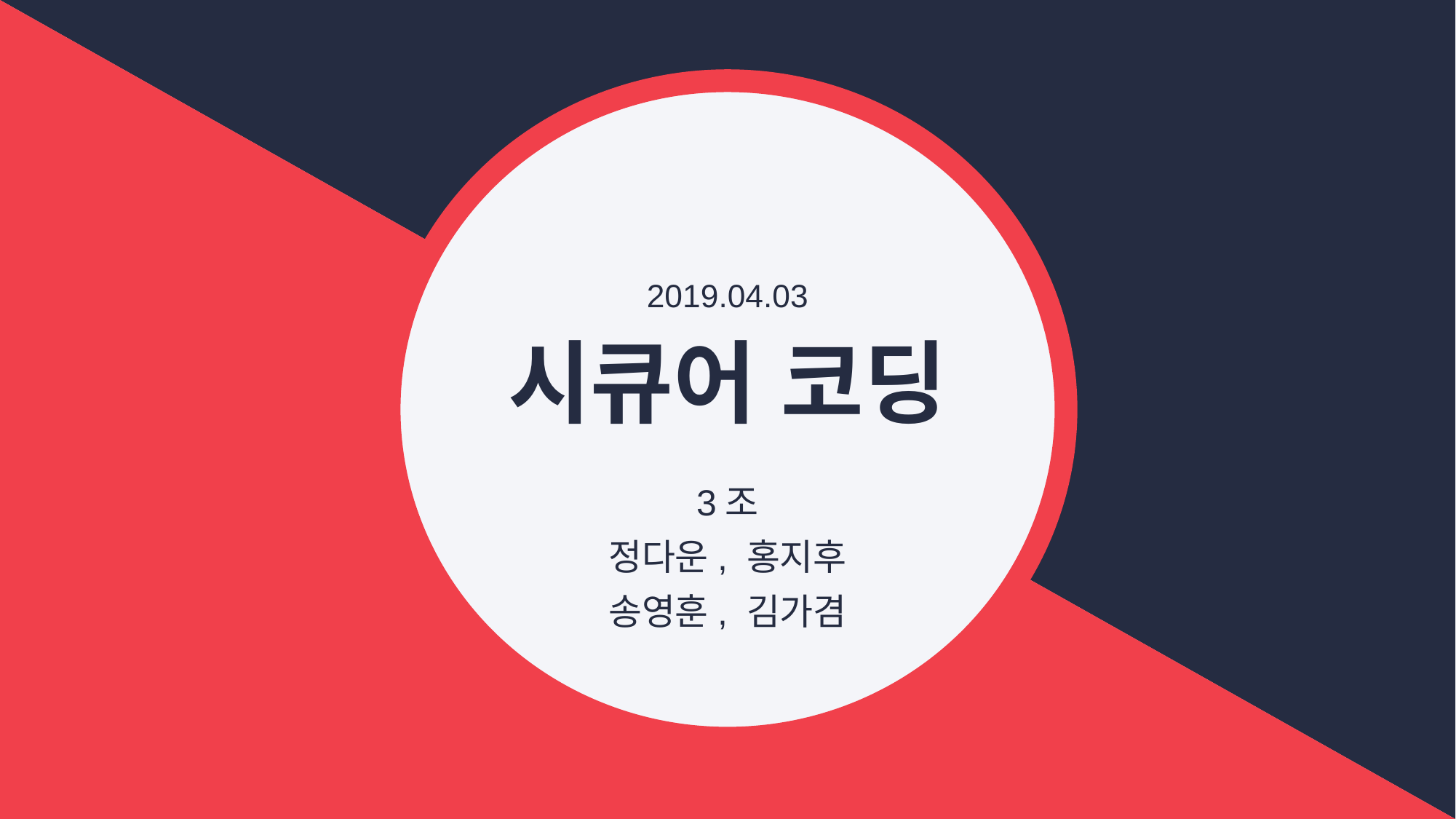

2019.04.03
# 시큐어 코딩
3조
정다운, 홍지후
송영훈, 김가겸